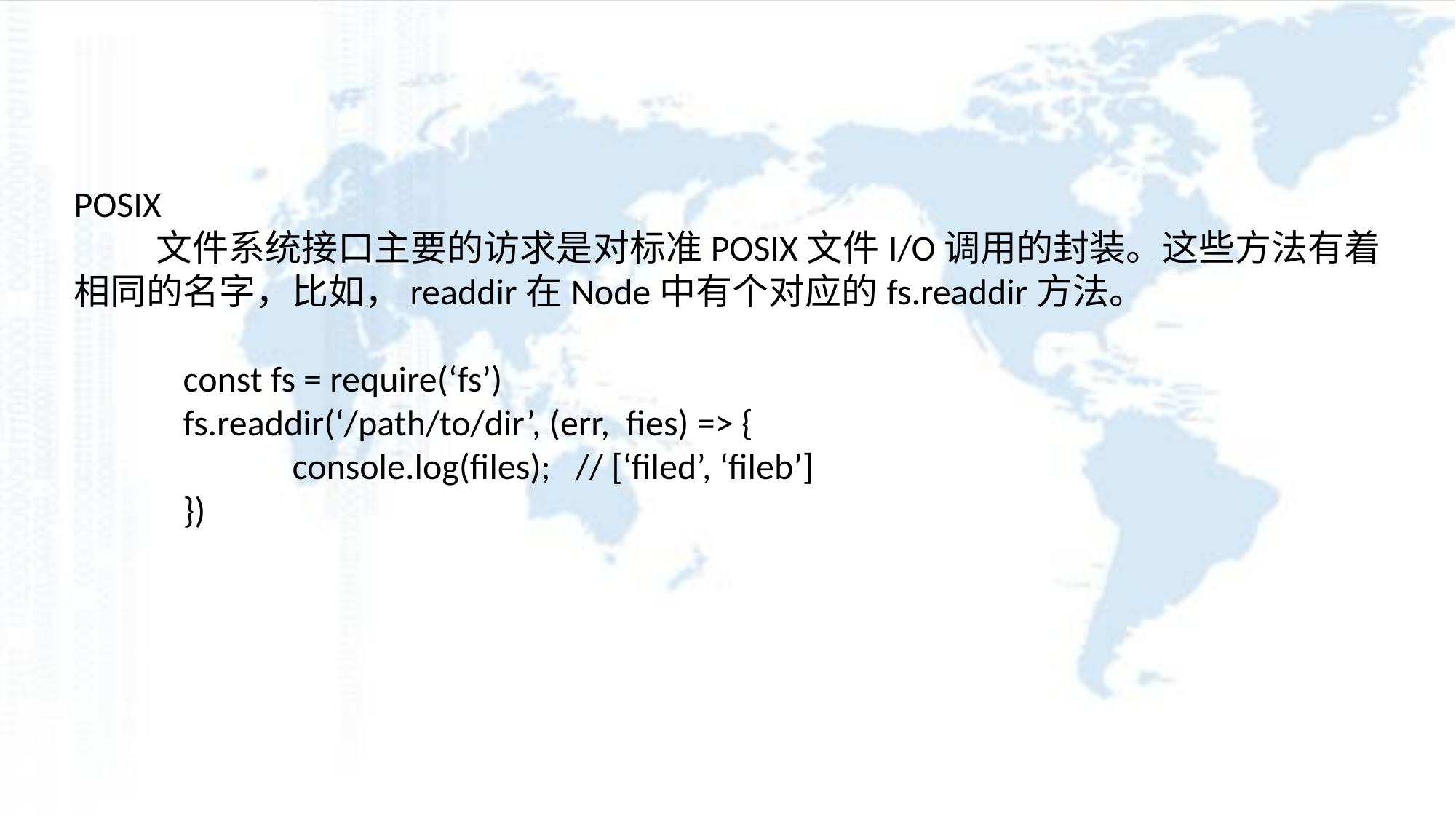

POSIX
         文件系统接口主要的访求是对标准POSIX文件I/O调用的封装。这些方法有着相同的名字，比如，readdir在Node中有个对应的fs.readdir方法。

	const fs = require(‘fs’)
	fs.readdir(‘/path/to/dir’, (err,  fies) => {
		console.log(files);   // [‘filed’, ‘fileb’]
	})